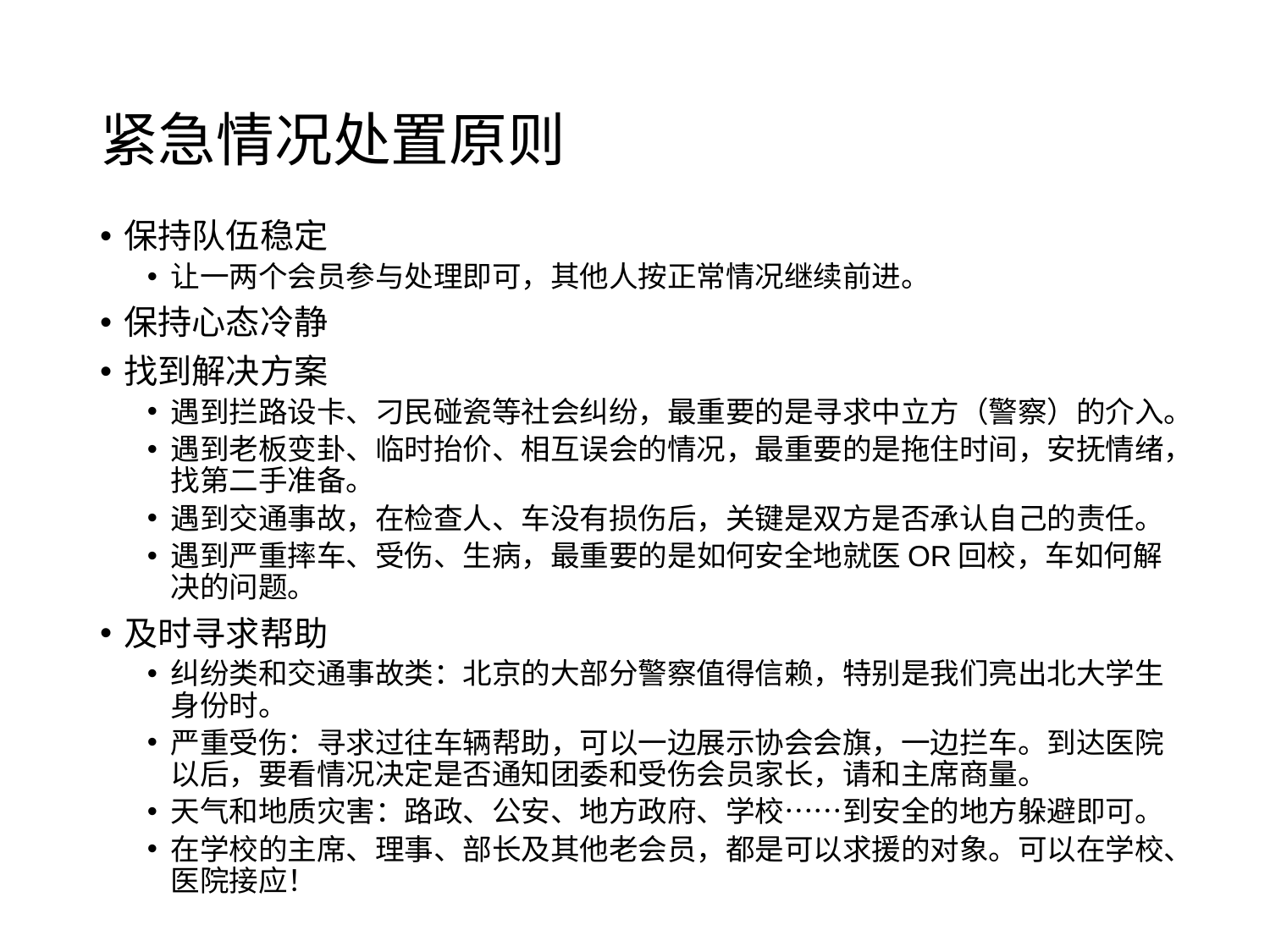

# 紧急情况处置原则
保持队伍稳定
让一两个会员参与处理即可，其他人按正常情况继续前进。
保持心态冷静
找到解决方案
遇到拦路设卡、刁民碰瓷等社会纠纷，最重要的是寻求中立方（警察）的介入。
遇到老板变卦、临时抬价、相互误会的情况，最重要的是拖住时间，安抚情绪，找第二手准备。
遇到交通事故，在检查人、车没有损伤后，关键是双方是否承认自己的责任。
遇到严重摔车、受伤、生病，最重要的是如何安全地就医OR回校，车如何解决的问题。
及时寻求帮助
纠纷类和交通事故类：北京的大部分警察值得信赖，特别是我们亮出北大学生身份时。
严重受伤：寻求过往车辆帮助，可以一边展示协会会旗，一边拦车。到达医院以后，要看情况决定是否通知团委和受伤会员家长，请和主席商量。
天气和地质灾害：路政、公安、地方政府、学校……到安全的地方躲避即可。
在学校的主席、理事、部长及其他老会员，都是可以求援的对象。可以在学校、医院接应！